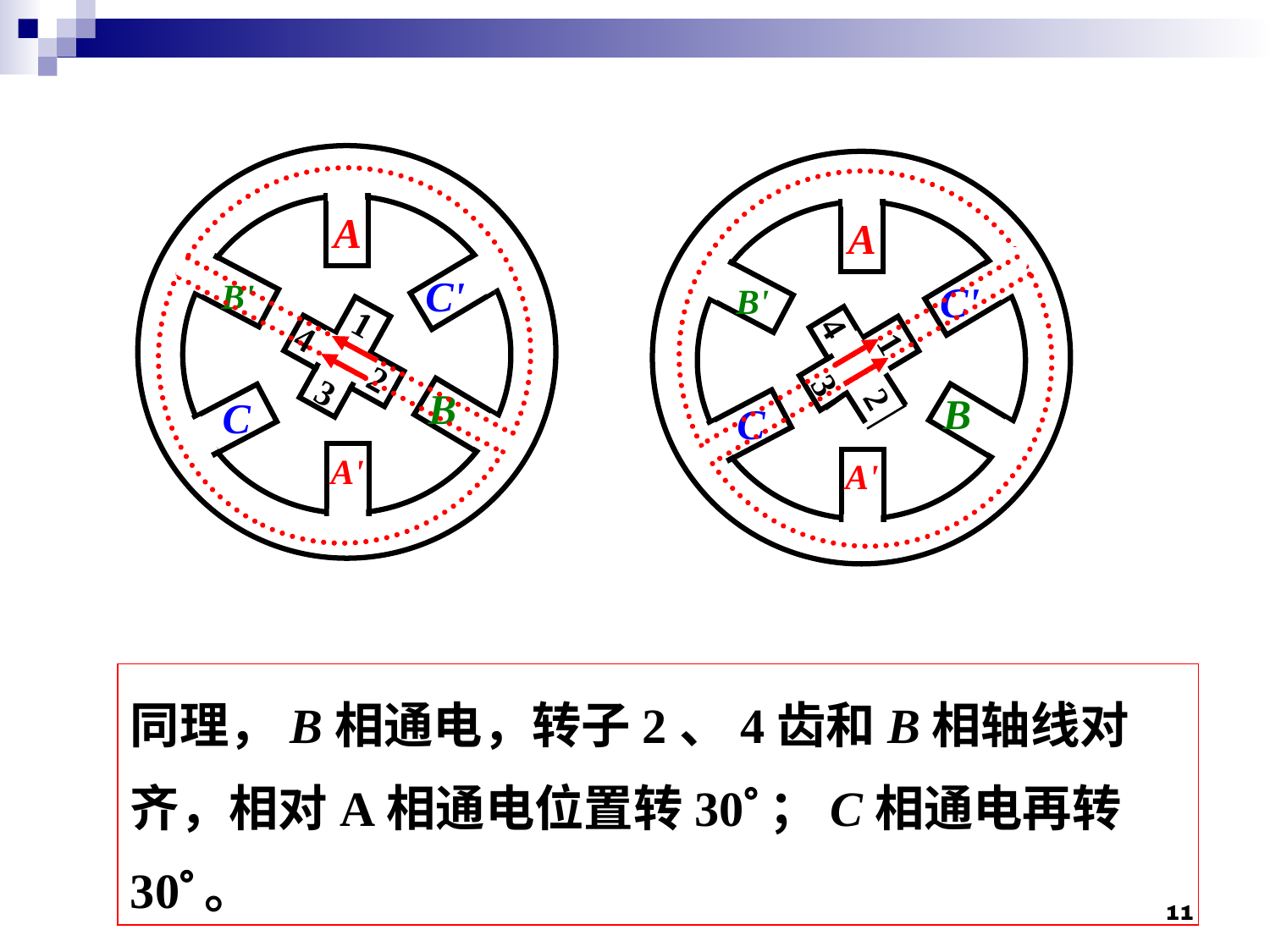

A
C'
B'
B
C
A'

1

4
2
3

A

C'
B'
4

1

3
2

B
C

A'
同理，B相通电，转子2、4齿和B相轴线对齐，相对A相通电位置转30°；C相通电再转30°。
11